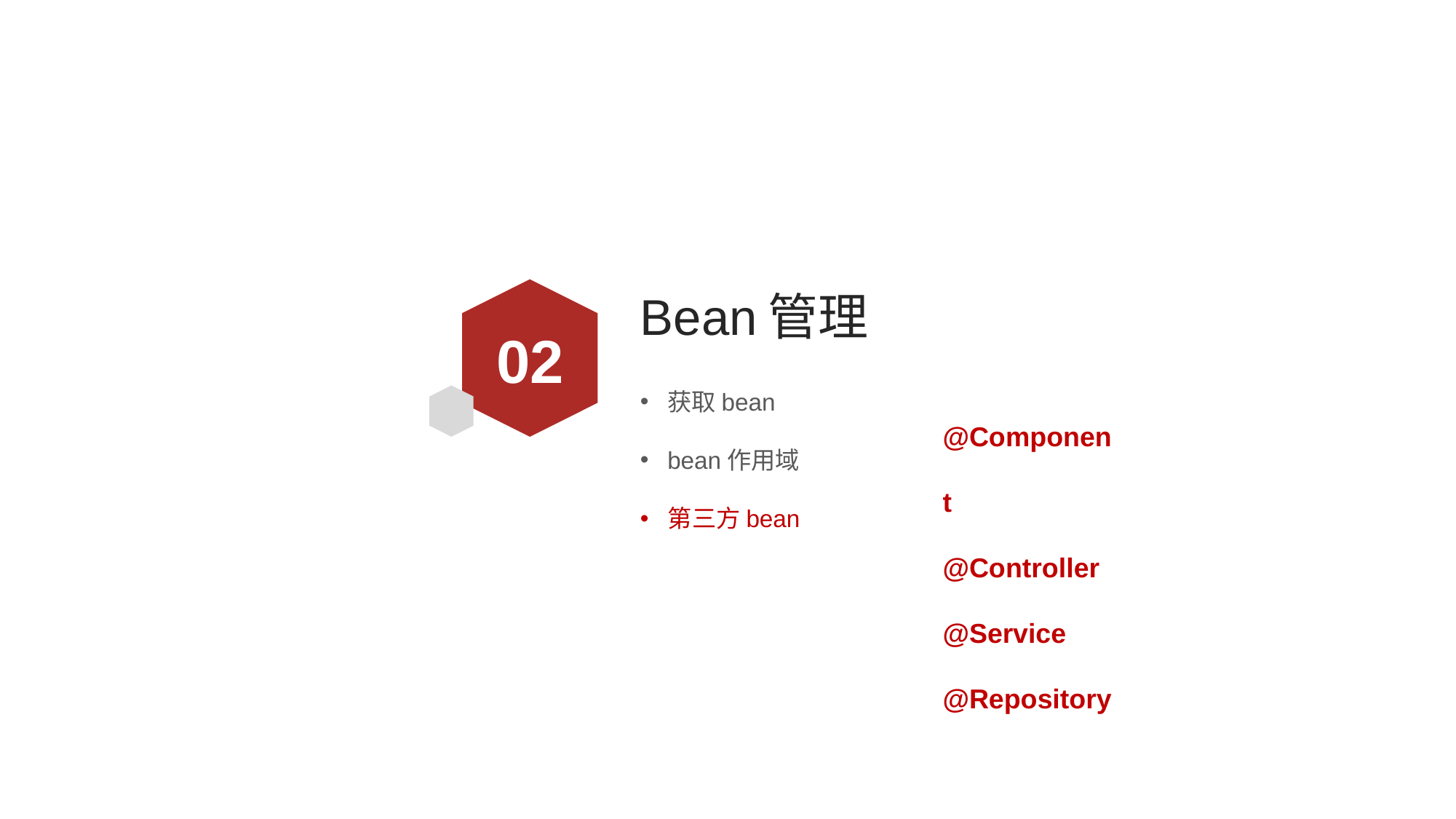

# Bean管理
02
获取bean
bean作用域

@Component
@Controller
@Service
@Repository
第三方bean